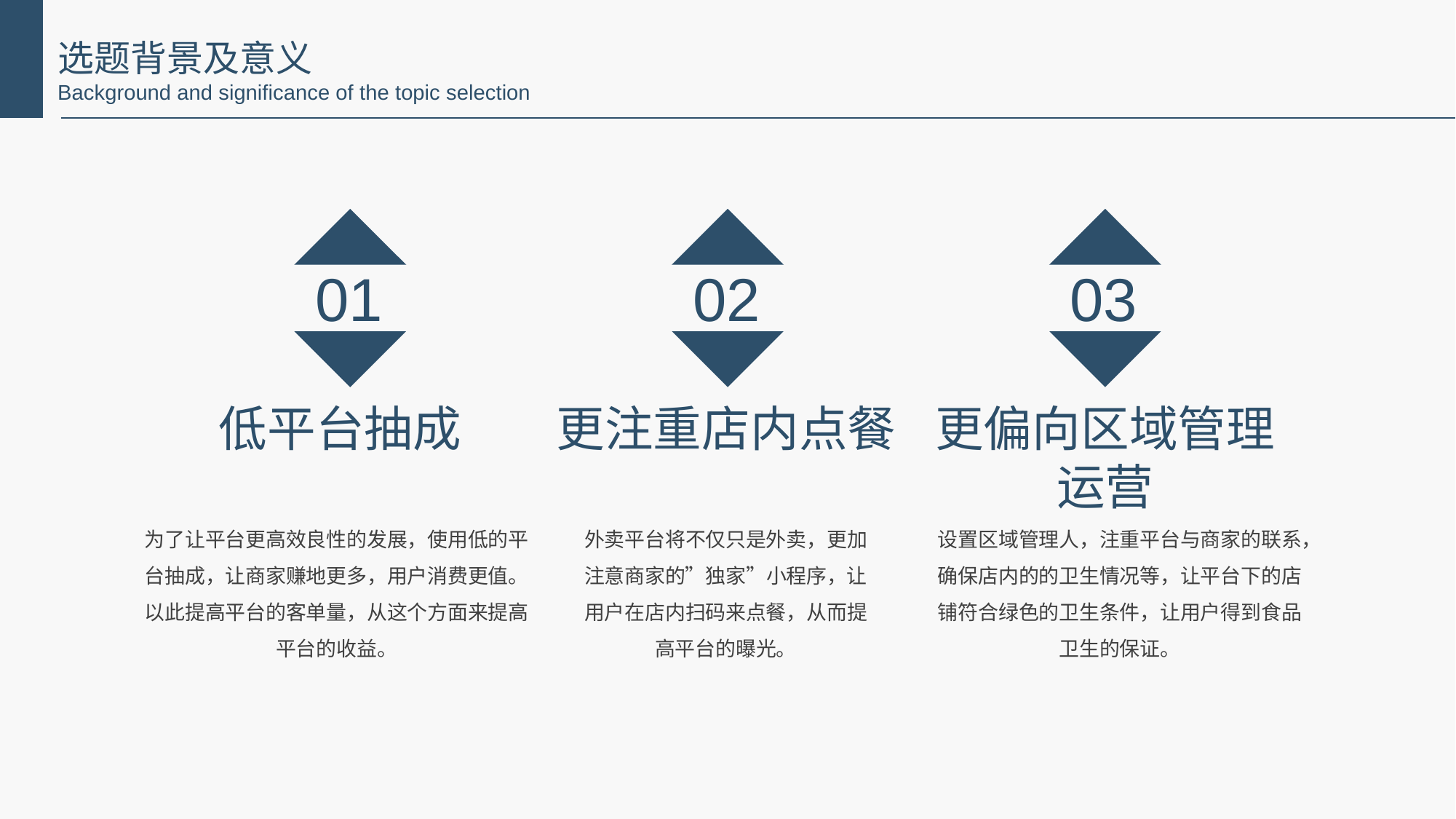

选题背景及意义
Background and significance of the topic selection

01
02
03
更注重店内点餐
低平台抽成
更偏向区域管理运营
为了让平台更高效良性的发展，使用低的平台抽成，让商家赚地更多，用户消费更值。以此提高平台的客单量，从这个方面来提高平台的收益。
外卖平台将不仅只是外卖，更加注意商家的”独家”小程序，让用户在店内扫码来点餐，从而提高平台的曝光。
设置区域管理人，注重平台与商家的联系，确保店内的的卫生情况等，让平台下的店铺符合绿色的卫生条件，让用户得到食品卫生的保证。